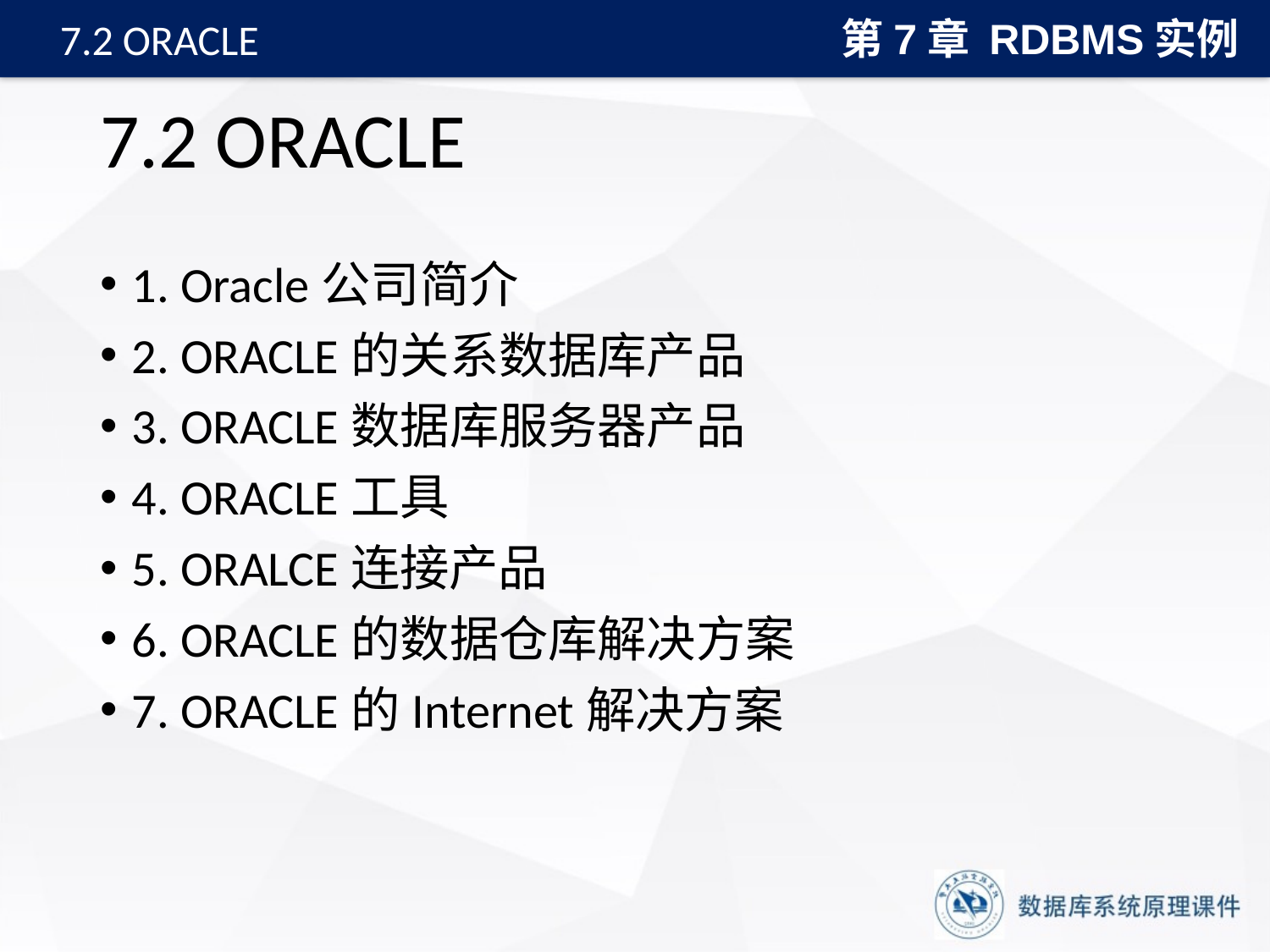

第7章 RDBMS实例
7.2 ORACLE
# 7.2 ORACLE
1. Oracle公司简介
2. ORACLE的关系数据库产品
3. ORACLE数据库服务器产品
4. ORACLE工具
5. ORALCE连接产品
6. ORACLE的数据仓库解决方案
7. ORACLE的Internet解决方案